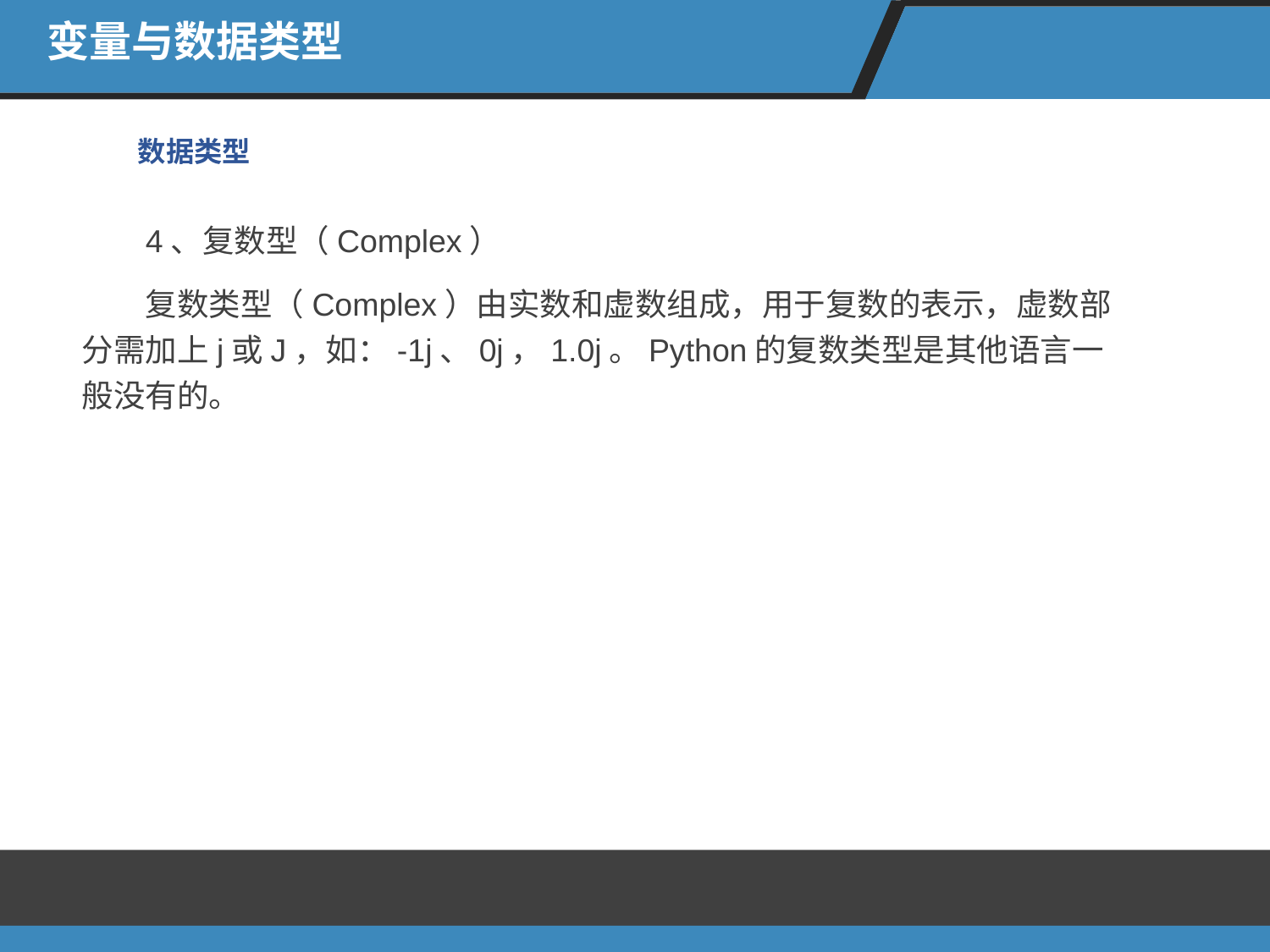

变量与数据类型
数据类型
4、复数型（Complex）
复数类型（Complex）由实数和虚数组成，用于复数的表示，虚数部分需加上j或J，如：-1j、0j，1.0j。Python的复数类型是其他语言一般没有的。